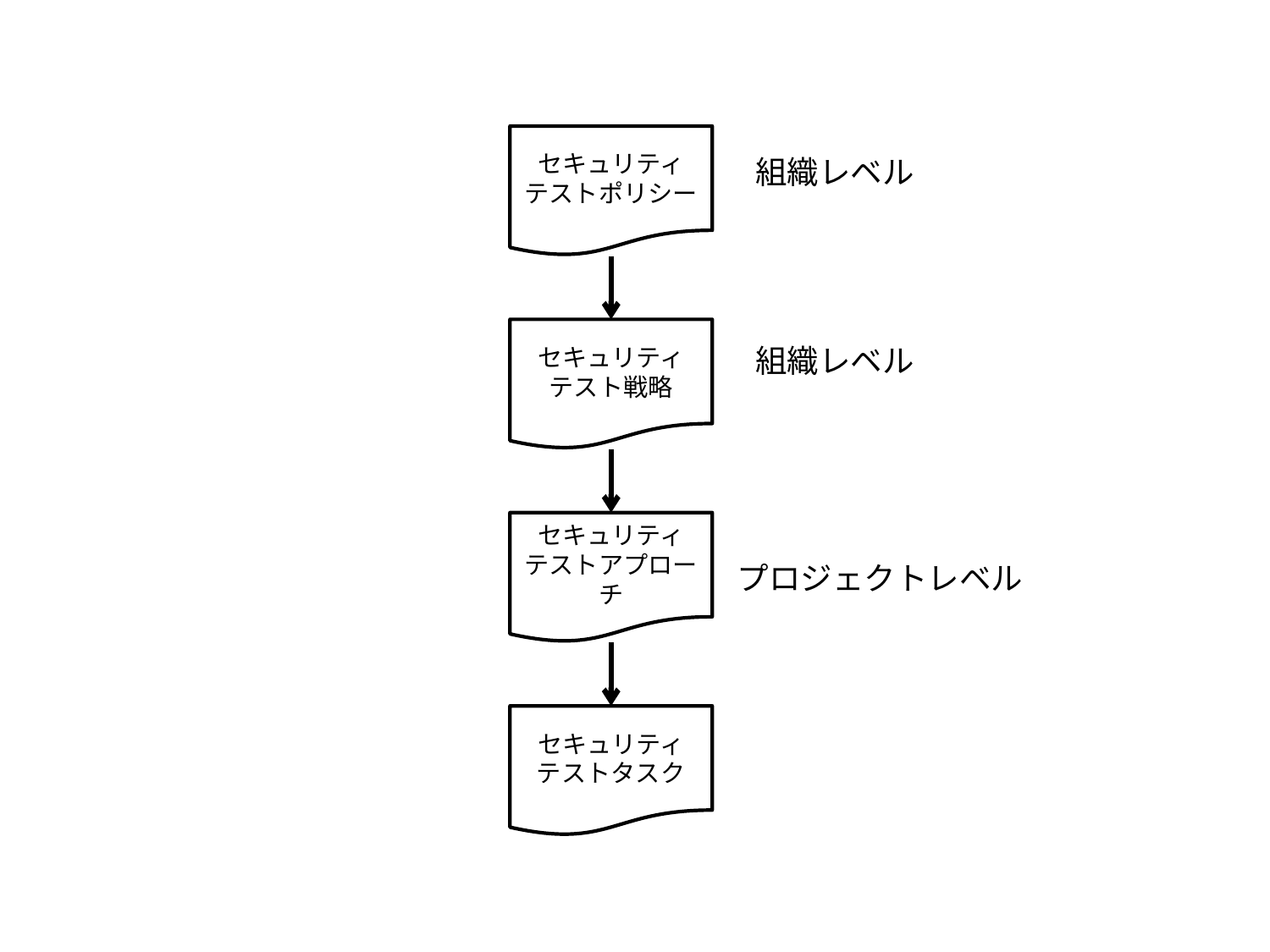

セキュリティ
テストポリシー
組織レベル
セキュリティ
テスト戦略
組織レベル
セキュリティ
テストアプローチ
プロジェクトレベル
セキュリティ
テストタスク